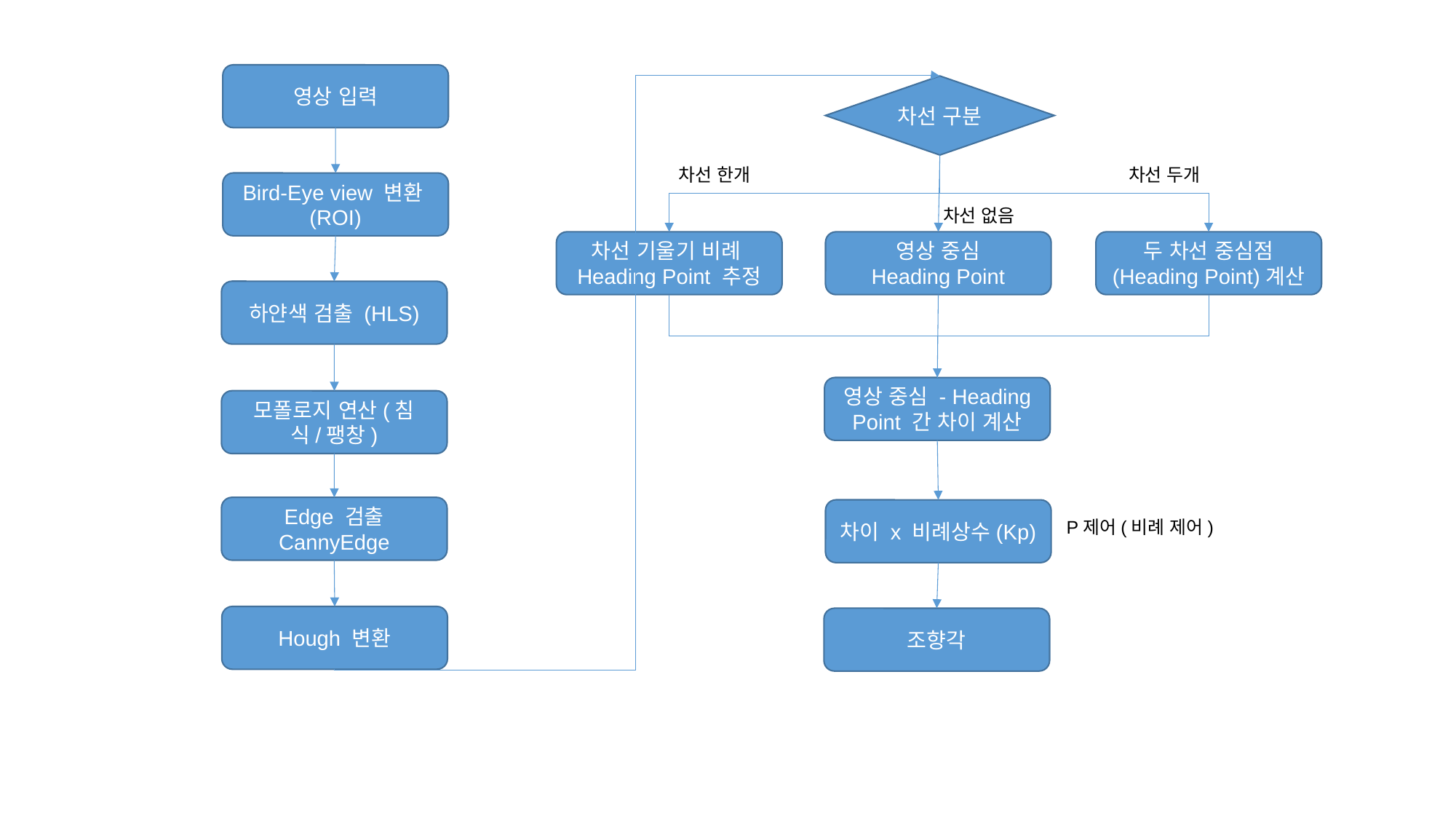

영상 입력
차선 구분
차선 한개
차선 두개
Bird-Eye view 변환(ROI)

차선 없음
차선 기울기 비례
Heading Point 추정
영상 중심
Heading Point
두 차선 중심점
(Heading Point)계산
하얀색 검출 (HLS)
영상 중심 - Heading Point 간 차이 계산
모폴로지 연산(침식/팽창)
Edge 검출
CannyEdge
차이 x 비례상수(Kp)
P제어(비례 제어)
Hough 변환
조향각